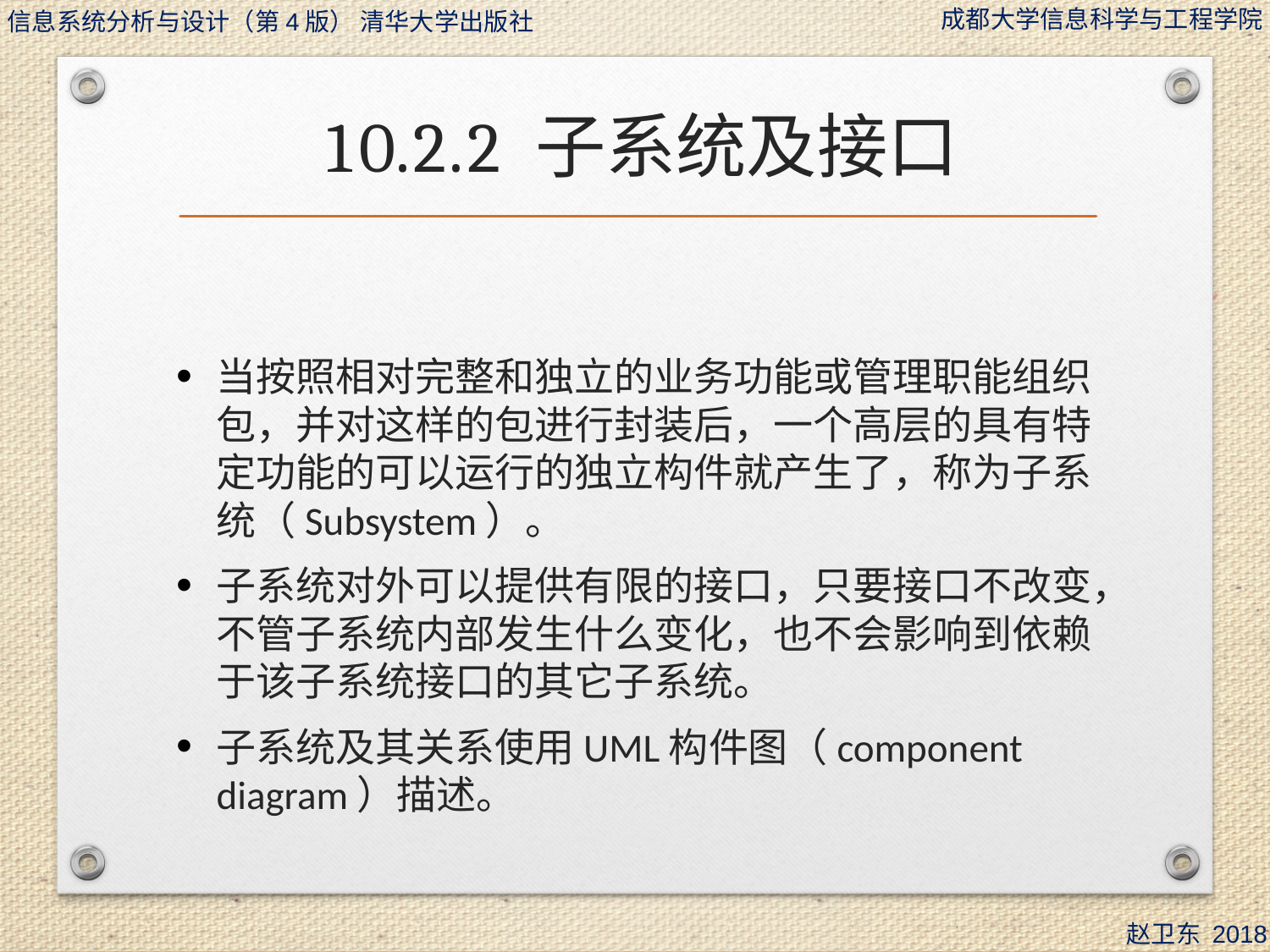

# 10.2.2 子系统及接口
当按照相对完整和独立的业务功能或管理职能组织包，并对这样的包进行封装后，一个高层的具有特定功能的可以运行的独立构件就产生了，称为子系统（Subsystem）。
子系统对外可以提供有限的接口，只要接口不改变，不管子系统内部发生什么变化，也不会影响到依赖于该子系统接口的其它子系统。
子系统及其关系使用UML构件图（component diagram）描述。